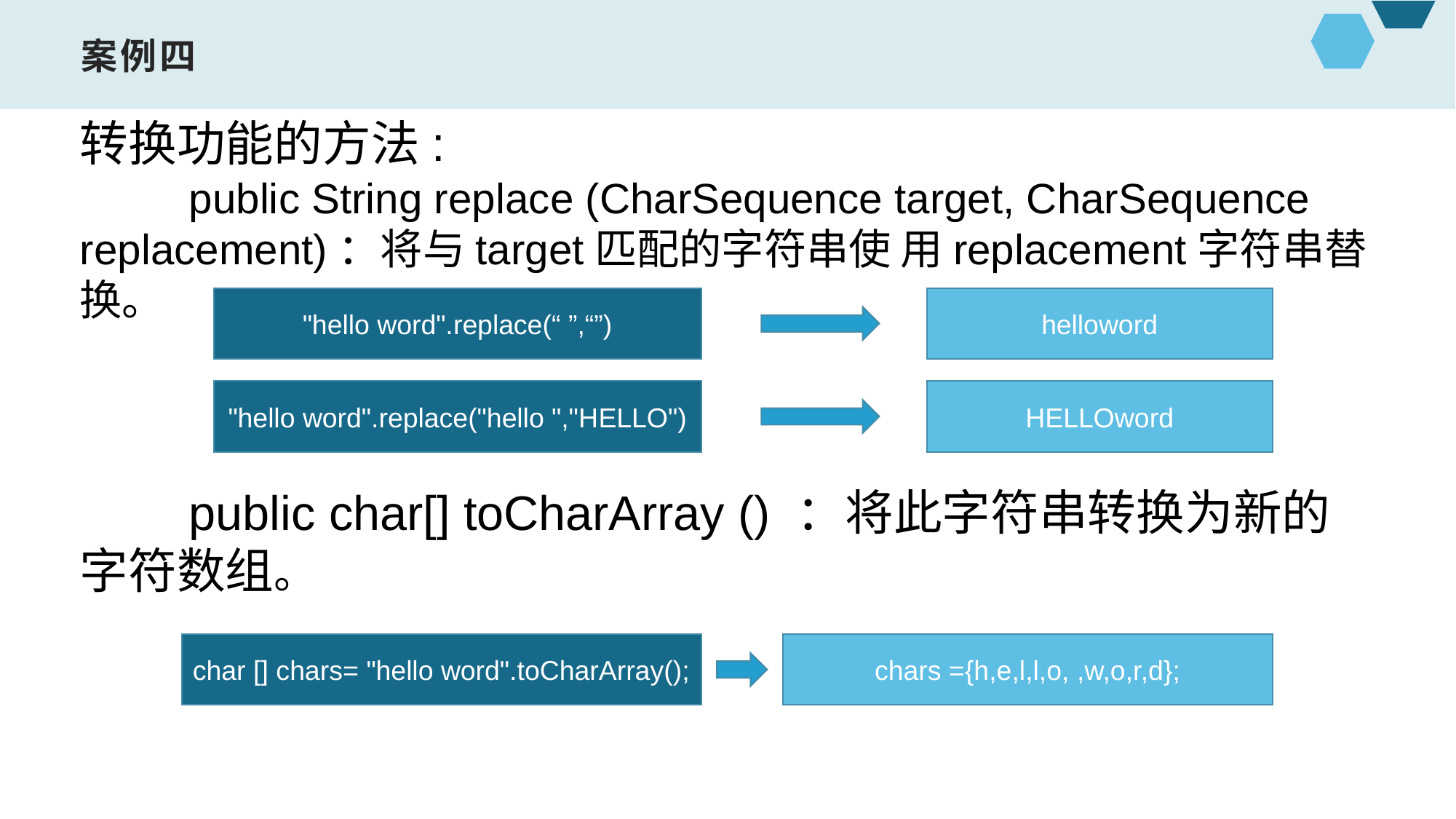

# 案例四
转换功能的方法:
	public String replace (CharSequence target, CharSequence replacement)：将与target匹配的字符串使 用replacement字符串替换。
"hello word".replace(“ ”,“”)
helloword

"hello word".replace("hello ","HELLO")
HELLOword

	public char[] toCharArray () ：将此字符串转换为新的字符数组。
char [] chars= "hello word".toCharArray();
chars ={h,e,l,l,o, ,w,o,r,d};